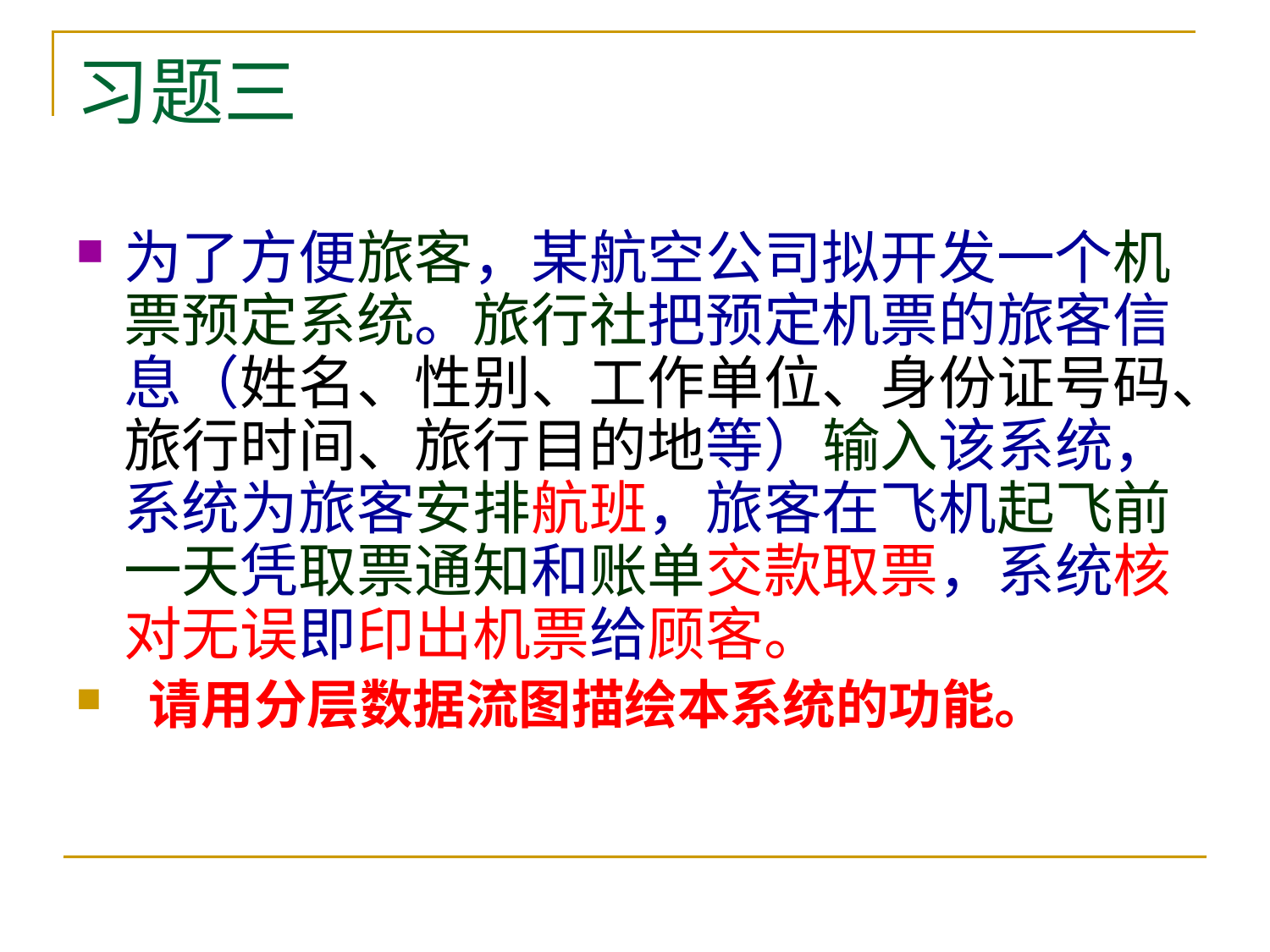

# 习题三
为了方便旅客，某航空公司拟开发一个机票预定系统。旅行社把预定机票的旅客信息（姓名、性别、工作单位、身份证号码、旅行时间、旅行目的地等）输入该系统，系统为旅客安排航班，旅客在飞机起飞前一天凭取票通知和账单交款取票，系统核对无误即印出机票给顾客。
 请用分层数据流图描绘本系统的功能。